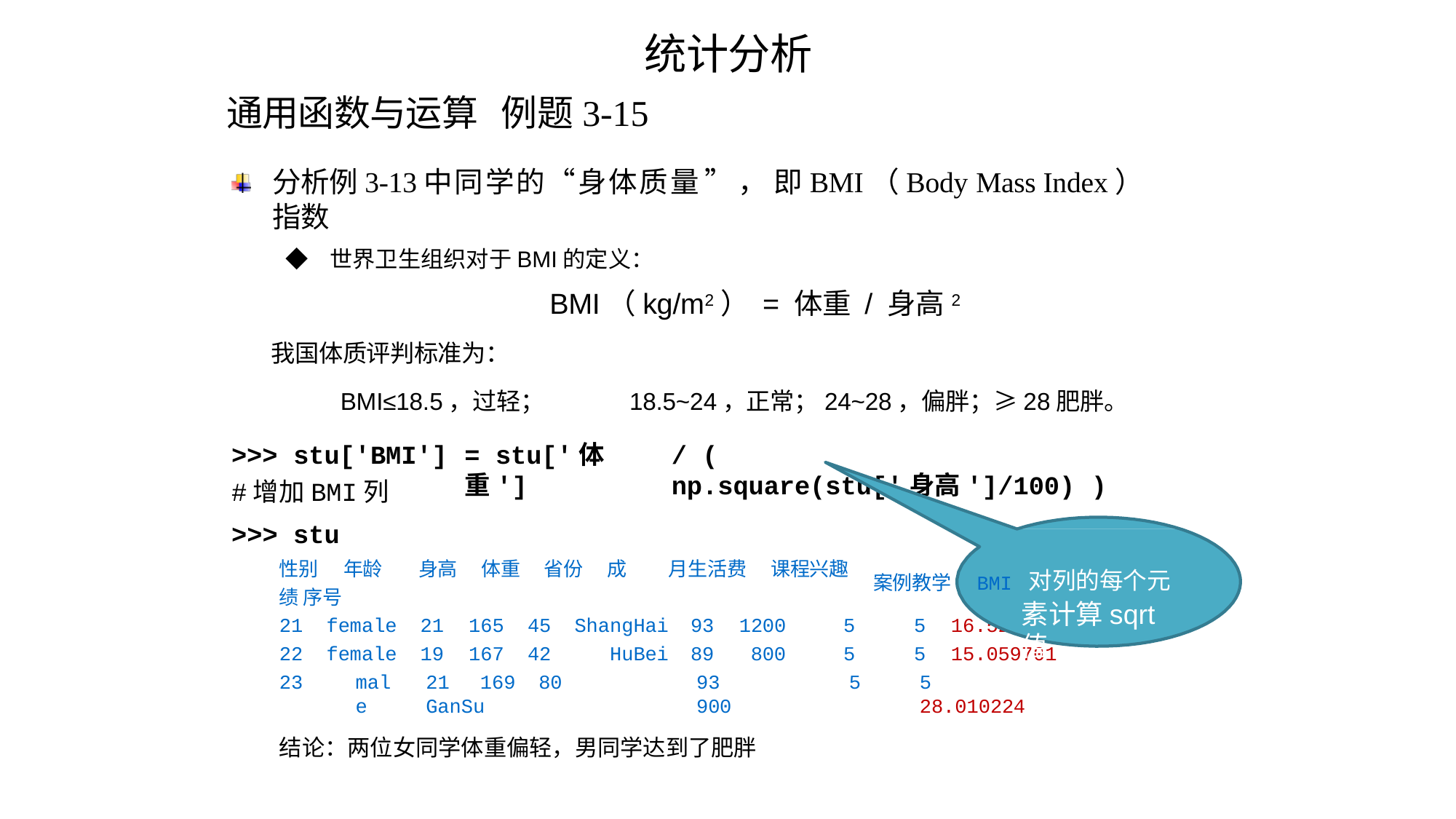

统计分析
通用函数与运算   例题3-15
分析例3-13中同学的“身体质量”，即BMI（Body Mass Index）指数

◆  世界卫生组织对于BMI的定义：

BMI（kg/m2） = 体重 / 身高2

我国体质评判标准为：

BMI≤18.5，过轻；	18.5~24，正常；24~28，偏胖；≥28肥胖。

>>> stu['BMI']
#增加BMI列

>>> stu
= stu['体重']
/ ( np.square(stu['身高']/100) )

案例教学	BMI 对列的每个元
素计算sqrt值
性别	年龄	身高	体重	省份	成绩 序号
21
22
23
月生活费
课程兴趣
female female
male
21	165	45	ShangHai
19	167	42	HuBei
21	169	80	GanSu
93	1200
89	800
93	900
5
5
5
5	16.528926
5	15.059701
5	28.010224
结论：两位女同学体重偏轻，男同学达到了肥胖